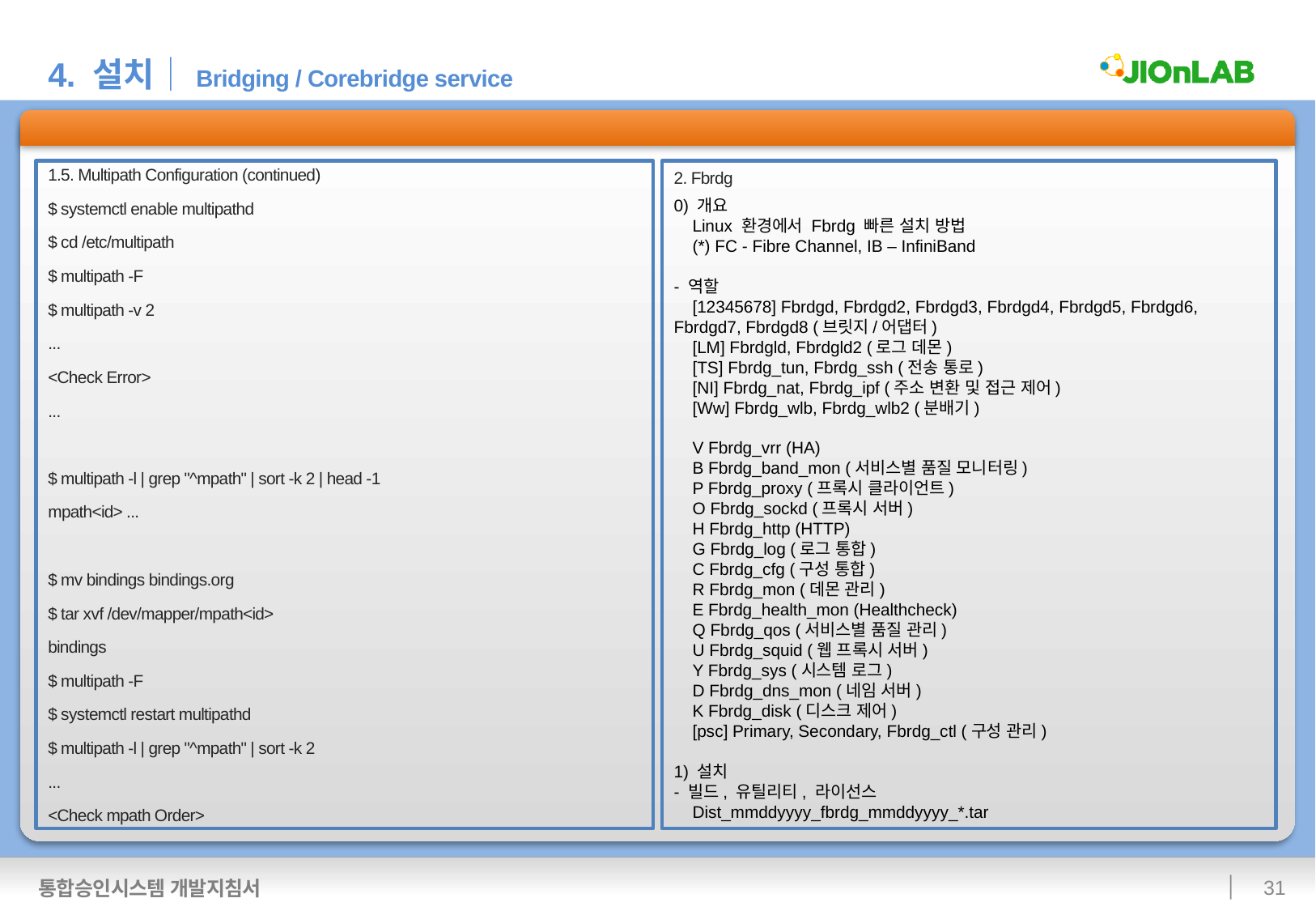

4. 설치│Bridging / Corebridge service

통합승인시스템 설치

1.5. Multipath Configuration (continued)
$ systemctl enable multipathd
$ cd /etc/multipath
$ multipath -F
$ multipath -v 2
...
<Check Error>
...

$ multipath -l | grep "^mpath" | sort -k 2 | head -1
mpath<id> ...

$ mv bindings bindings.org
$ tar xvf /dev/mapper/mpath<id>
bindings
$ multipath -F
$ systemctl restart multipathd
$ multipath -l | grep "^mpath" | sort -k 2
...
<Check mpath Order>
2. Fbrdg
0) 개요
    Linux 환경에서 Fbrdg 빠른 설치 방법
    (*) FC - Fibre Channel, IB – InfiniBand

- 역할
    [12345678] Fbrdgd, Fbrdgd2, Fbrdgd3, Fbrdgd4, Fbrdgd5, Fbrdgd6, Fbrdgd7, Fbrdgd8 (브릿지/어댑터)
    [LM] Fbrdgld, Fbrdgld2 (로그 데몬)
    [TS] Fbrdg_tun, Fbrdg_ssh (전송 통로)
    [NI] Fbrdg_nat, Fbrdg_ipf (주소 변환 및 접근 제어)
    [Ww] Fbrdg_wlb, Fbrdg_wlb2 (분배기)

    V Fbrdg_vrr (HA)
    B Fbrdg_band_mon (서비스별 품질 모니터링)
    P Fbrdg_proxy (프록시 클라이언트)
    O Fbrdg_sockd (프록시 서버)
    H Fbrdg_http (HTTP)
    G Fbrdg_log (로그 통합)
    C Fbrdg_cfg (구성 통합)
    R Fbrdg_mon (데몬 관리)
    E Fbrdg_health_mon (Healthcheck)
    Q Fbrdg_qos (서비스별 품질 관리)
    U Fbrdg_squid (웹 프록시 서버)
    Y Fbrdg_sys (시스템 로그)
    D Fbrdg_dns_mon (네임 서버)
    K Fbrdg_disk (디스크 제어)
    [psc] Primary, Secondary, Fbrdg_ctl (구성 관리)
1) 설치
- 빌드, 유틸리티, 라이선스
    Dist_mmddyyyy_fbrdg_mmddyyyy_*.tar
 31